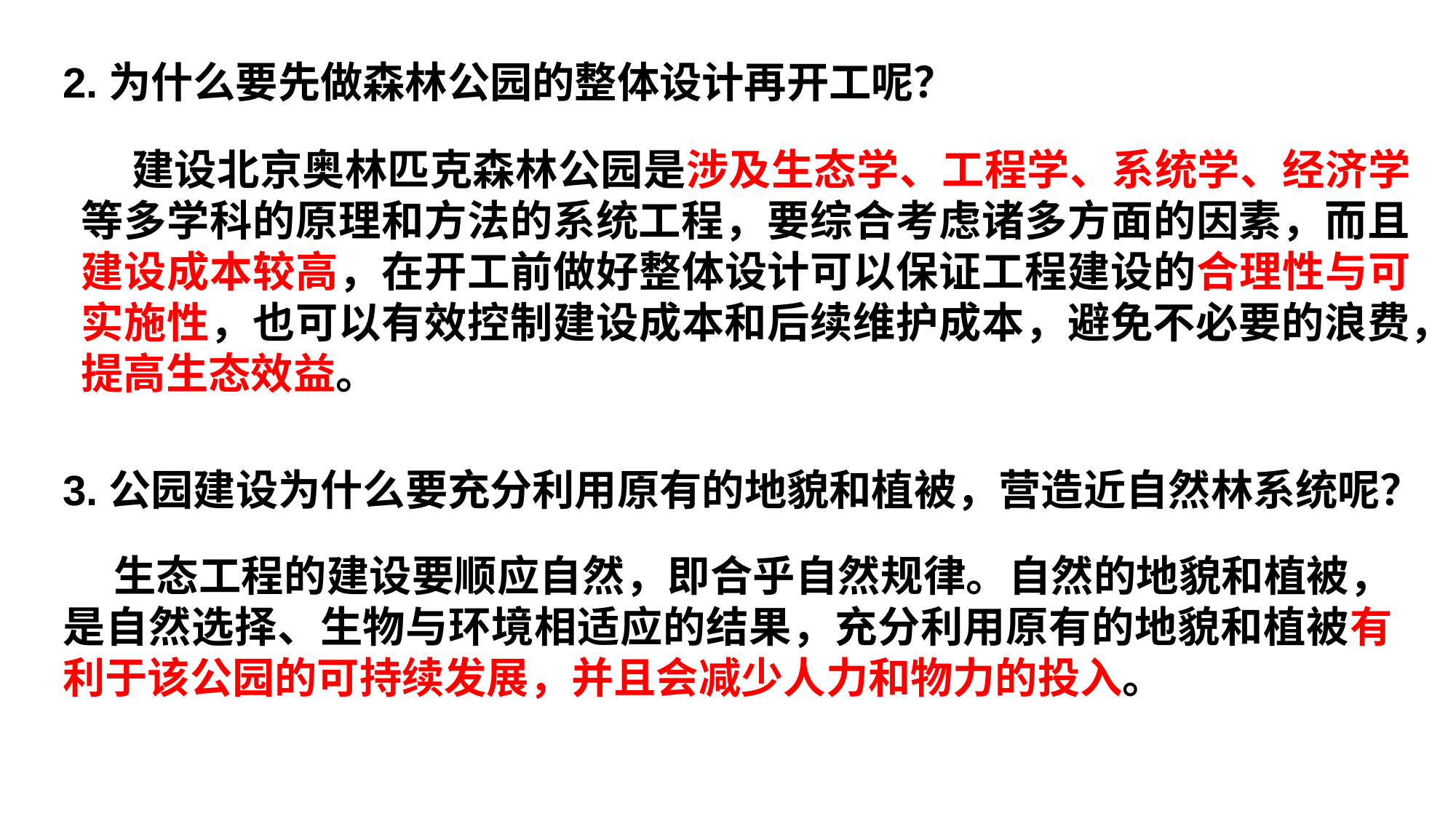

2.为什么要先做森林公园的整体设计再开工呢？

3.公园建设为什么要充分利用原有的地貌和植被，营造近自然林系统呢？
    建设北京奥林匹克森林公园是涉及生态学、工程学、系统学、经济学等多学科的原理和方法的系统工程，要综合考虑诸多方面的因素，而且建设成本较高，在开工前做好整体设计可以保证工程建设的合理性与可实施性，也可以有效控制建设成本和后续维护成本，避免不必要的浪费，提高生态效益。
    生态工程的建设要顺应自然，即合乎自然规律。自然的地貌和植被，是自然选择、生物与环境相适应的结果，充分利用原有的地貌和植被有利于该公园的可持续发展，并且会减少人力和物力的投入。